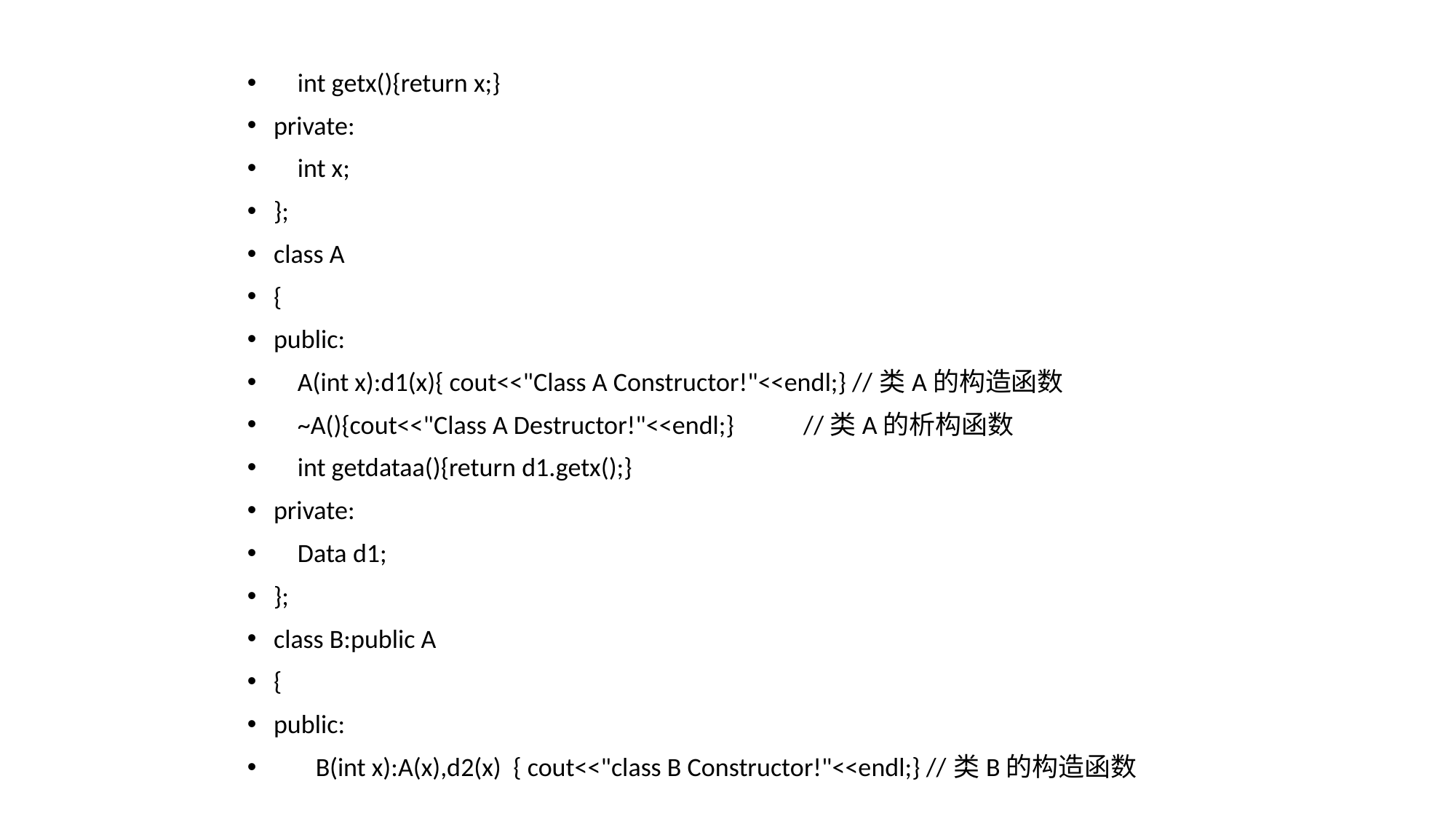

int getx(){return x;}
private:
    int x;
};
class A
{
public:
    A(int x):d1(x){ cout<<"Class A Constructor!"<<endl;} //类A的构造函数
    ~A(){cout<<"Class A Destructor!"<<endl;}  			 //类A的析构函数
    int getdataa(){return d1.getx();}
private:
    Data d1;
};
class B:public A
{
public:
       B(int x):A(x),d2(x)  { cout<<"class B Constructor!"<<endl;} //类B的构造函数